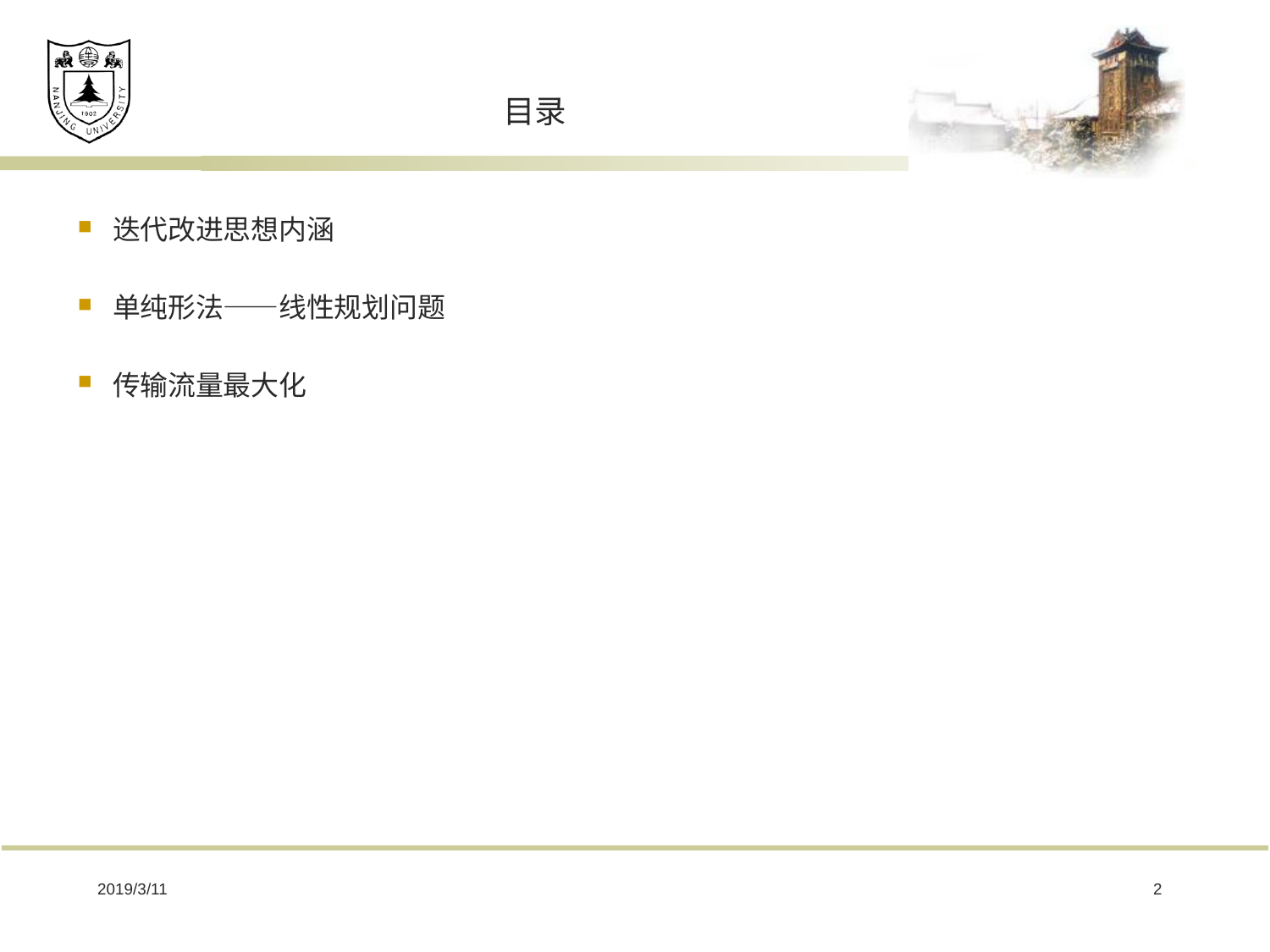

# 目录
迭代改进思想内涵

单纯形法——线性规划问题

传输流量最大化

2019/3/11
2